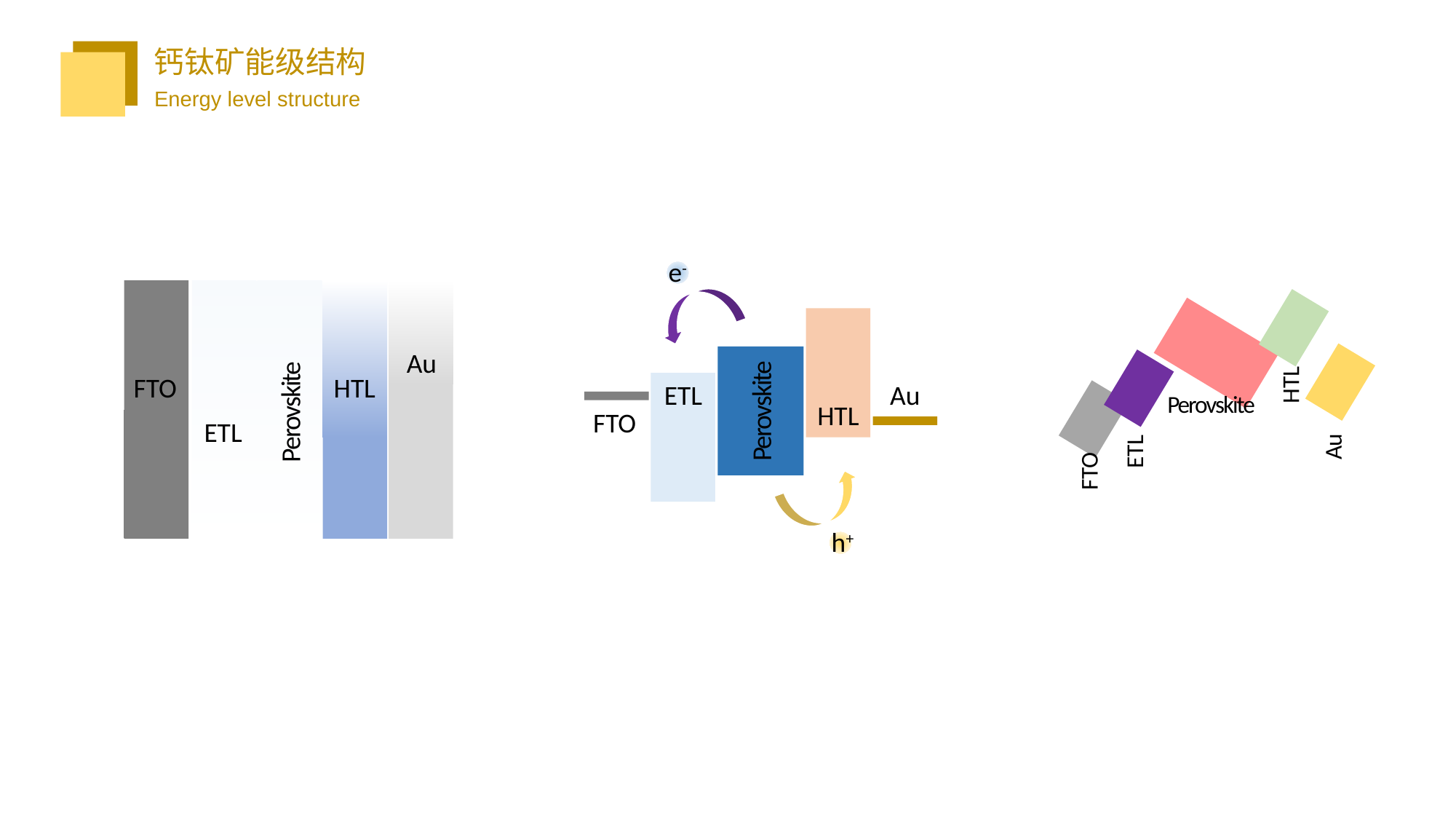

钙钛矿能级结构

 Energy level structure
e-

ETL
Au
Perovskite

HTL
FTO

h+

Au
FTO
HTL
Perovskite
ETL

HTL
Perovskite

Au
ETL
FTO